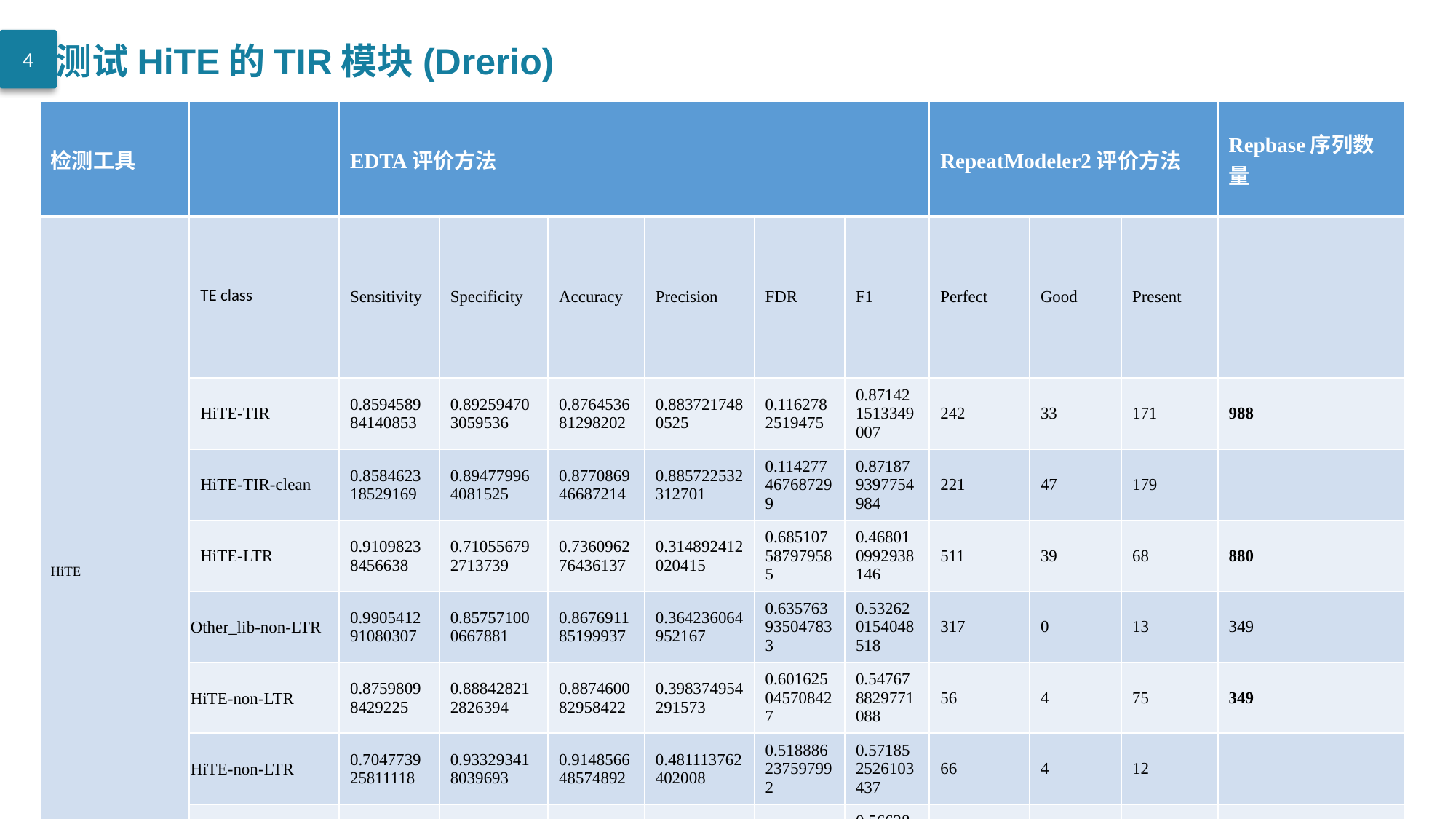

4
测试HiTE的TIR模块(Drerio)
| 检测工具 |  | EDTA评价方法 |  |  |  |  |  | RepeatModeler2评价方法 |  |  | Repbase序列数量 |
| --- | --- | --- | --- | --- | --- | --- | --- | --- | --- | --- | --- |
| HiTE | TE class | Sensitivity | Specificity | Accuracy | Precision | FDR | F1 | Perfect | Good | Present |  |
|  | HiTE-TIR | 0.859458984140853 | 0.892594703059536 | 0.876453681298202 | 0.8837217480525 | 0.1162782519475 | 0.871421513349007 | 242 | 33 | 171 | 988 |
|  | HiTE-TIR-clean | 0.858462318529169 | 0.894779964081525 | 0.877086946687214 | 0.885722532312701 | 0.114277467687299 | 0.871879397754984 | 221 | 47 | 179 |  |
|  | HiTE-LTR | 0.91098238456638 | 0.710556792713739 | 0.736096276436137 | 0.314892412020415 | 0.685107587979585 | 0.468010992938146 | 511 | 39 | 68 | 880 |
|  | Other\_lib-non-LTR | 0.990541291080307 | 0.857571000667881 | 0.867691185199937 | 0.364236064952167 | 0.635763935047833 | 0.532620154048518 | 317 | 0 | 13 | 349 |
|  | HiTE-non-LTR | 0.87598098429225 | 0.888428212826394 | 0.887460082958422 | 0.398374954291573 | 0.601625045708427 | 0.547678829771088 | 56 | 4 | 75 | 349 |
|  | HiTE-non-LTR | 0.704773925811118 | 0.933293418039693 | 0.914856648574892 | 0.481113762402008 | 0.518886237597992 | 0.571852526103437 | 66 | 4 | 12 |  |
|  | HiTE-non-LTR | 0.67402791515026 | 0.937566600516755 | 0.916157206445355 | 0.48838436600953 | 0.51161563399047 | 0.566381999482908 | 56 | 3 | 5 |  |
|  | EDTA中的TIR结果 |  |  |  |  |  |  |  |  |  |  |